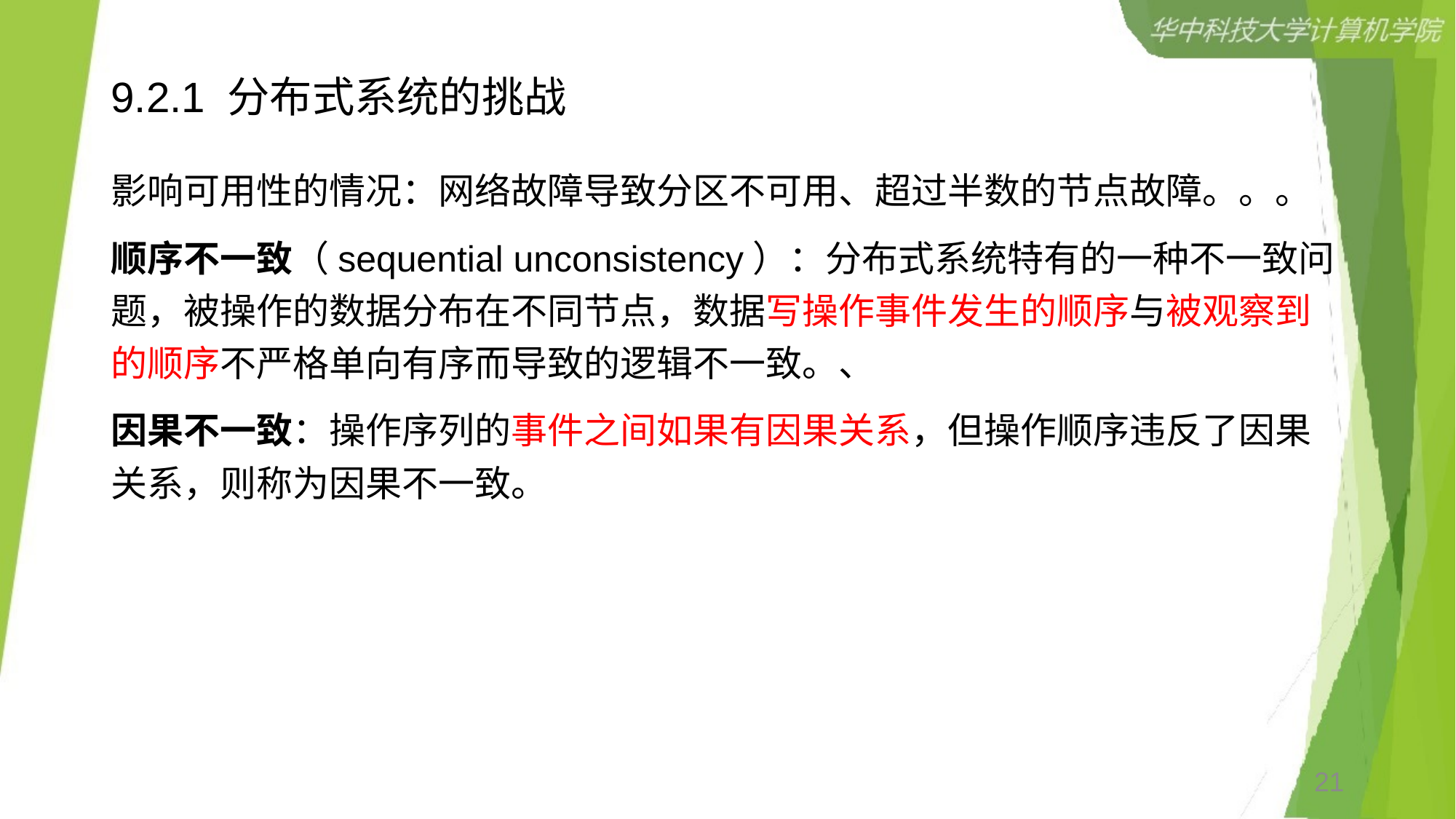

# 9.2.1 分布式系统的挑战
影响可用性的情况：网络故障导致分区不可用、超过半数的节点故障。。。
顺序不一致（sequential unconsistency）：分布式系统特有的一种不一致问题，被操作的数据分布在不同节点，数据写操作事件发生的顺序与被观察到的顺序不严格单向有序而导致的逻辑不一致。、
因果不一致：操作序列的事件之间如果有因果关系，但操作顺序违反了因果关系，则称为因果不一致。
21